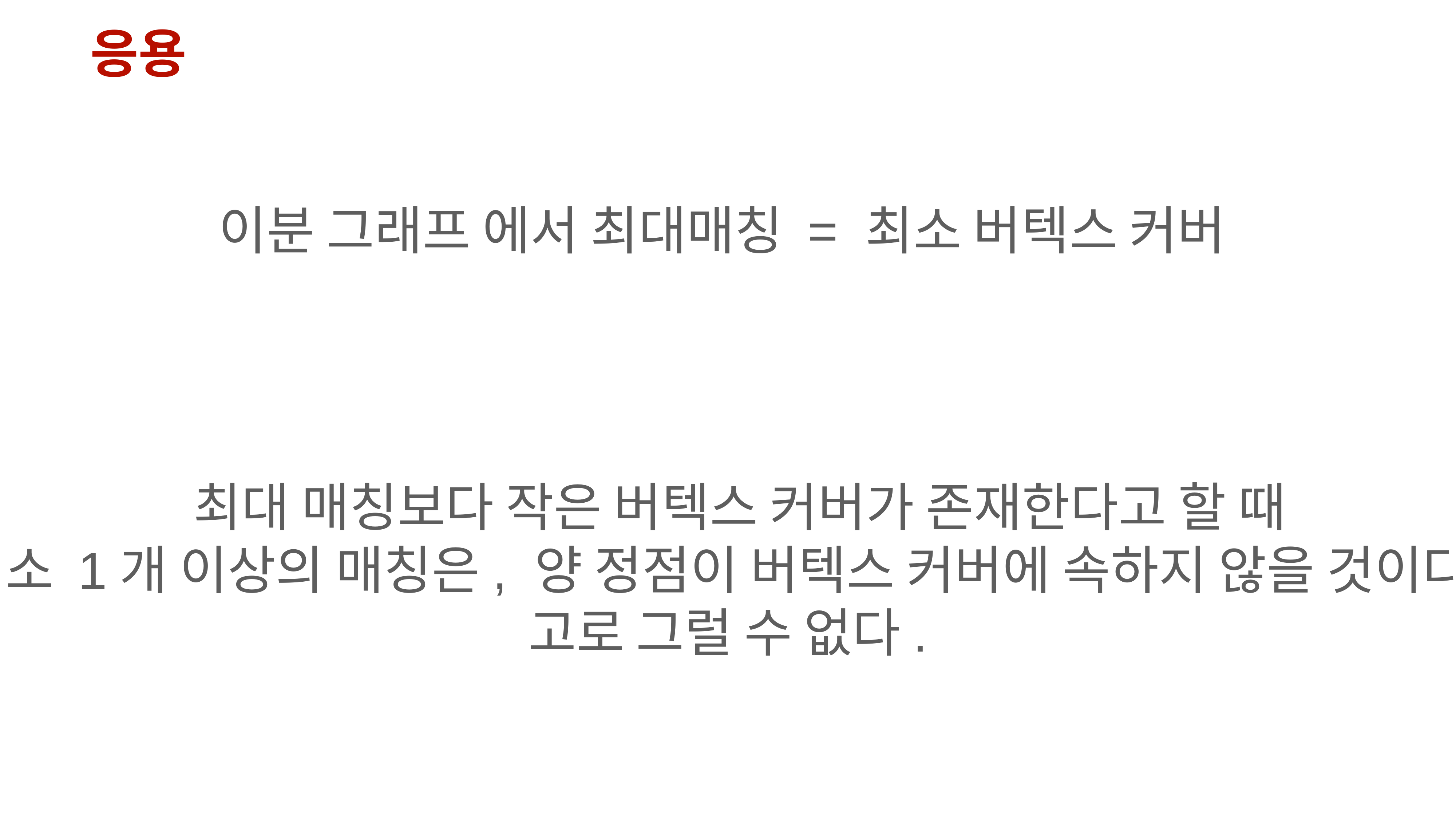

응용
이분 그래프 에서 최대매칭 = 최소 버텍스 커버
 최대 매칭보다 작은 버텍스 커버가 존재한다고 할 때
최소 1개 이상의 매칭은, 양 정점이 버텍스 커버에 속하지 않을 것이다.
고로 그럴 수 없다.